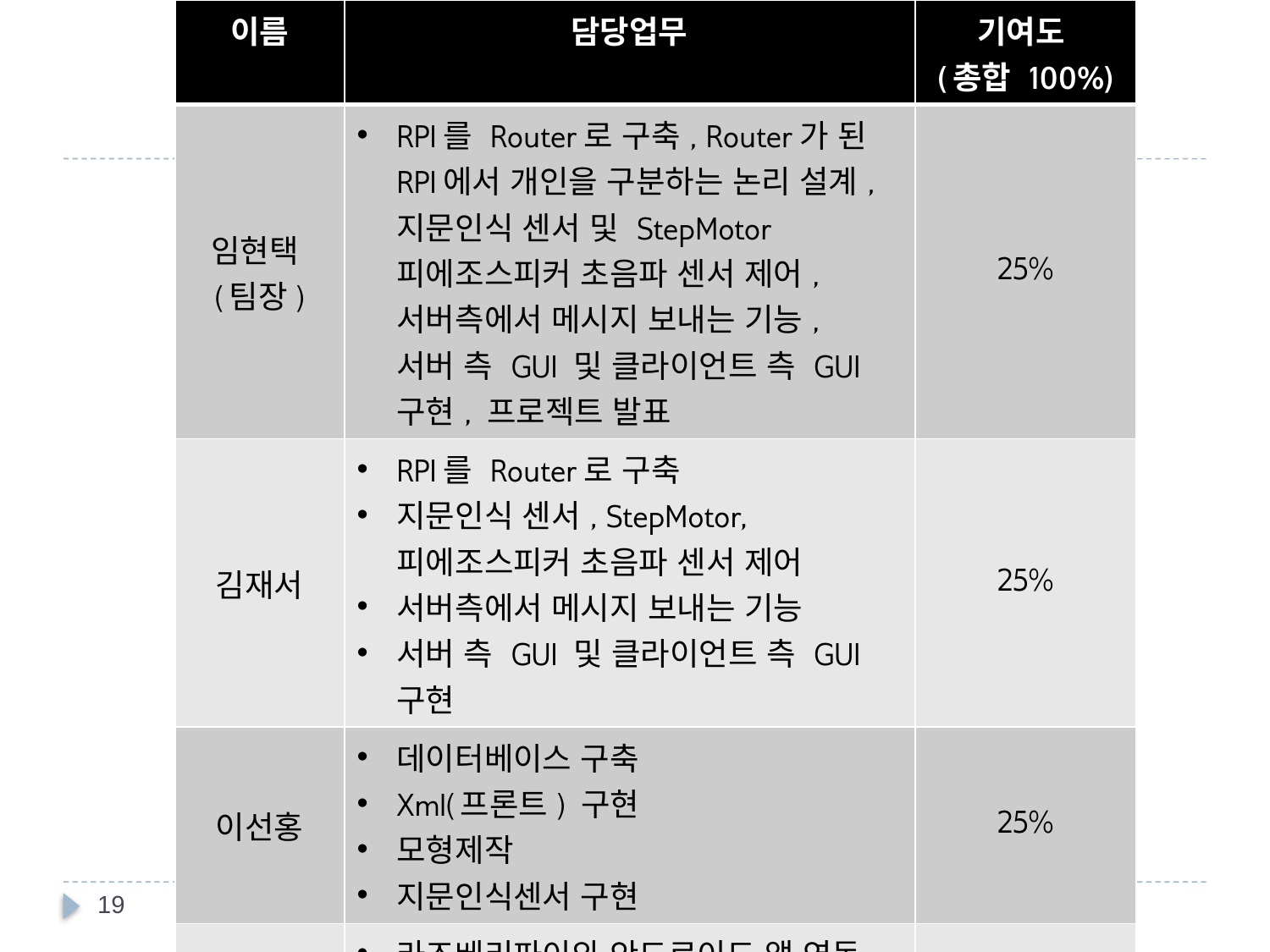

| 이름 | 담당업무 | 기여도 (총합 100%) |
| --- | --- | --- |
| 임현택 (팀장) | RPI를 Router로 구축, Router가 된 RPI에서 개인을 구분하는 논리 설계, 지문인식 센서 및 StepMotor 피에조스피커 초음파 센서 제어, 서버측에서 메시지 보내는 기능, 서버 측 GUI 및 클라이언트 측 GUI 구현, 프로젝트 발표 | 25% |
| 김재서 | RPI를 Router로 구축 지문인식 센서, StepMotor, 피에조스피커 초음파 센서 제어 서버측에서 메시지 보내는 기능 서버 측 GUI 및 클라이언트 측 GUI 구현 | 25% |
| 이선홍 | 데이터베이스 구축 Xml(프론트) 구현 모형제작 지문인식센서 구현 | 25% |
| 이승호 | 라즈베리파이와 안드로이드 앱 연동 기능 구현(백엔드) 모형제작 지문인식센서 구현 | 25% |
19